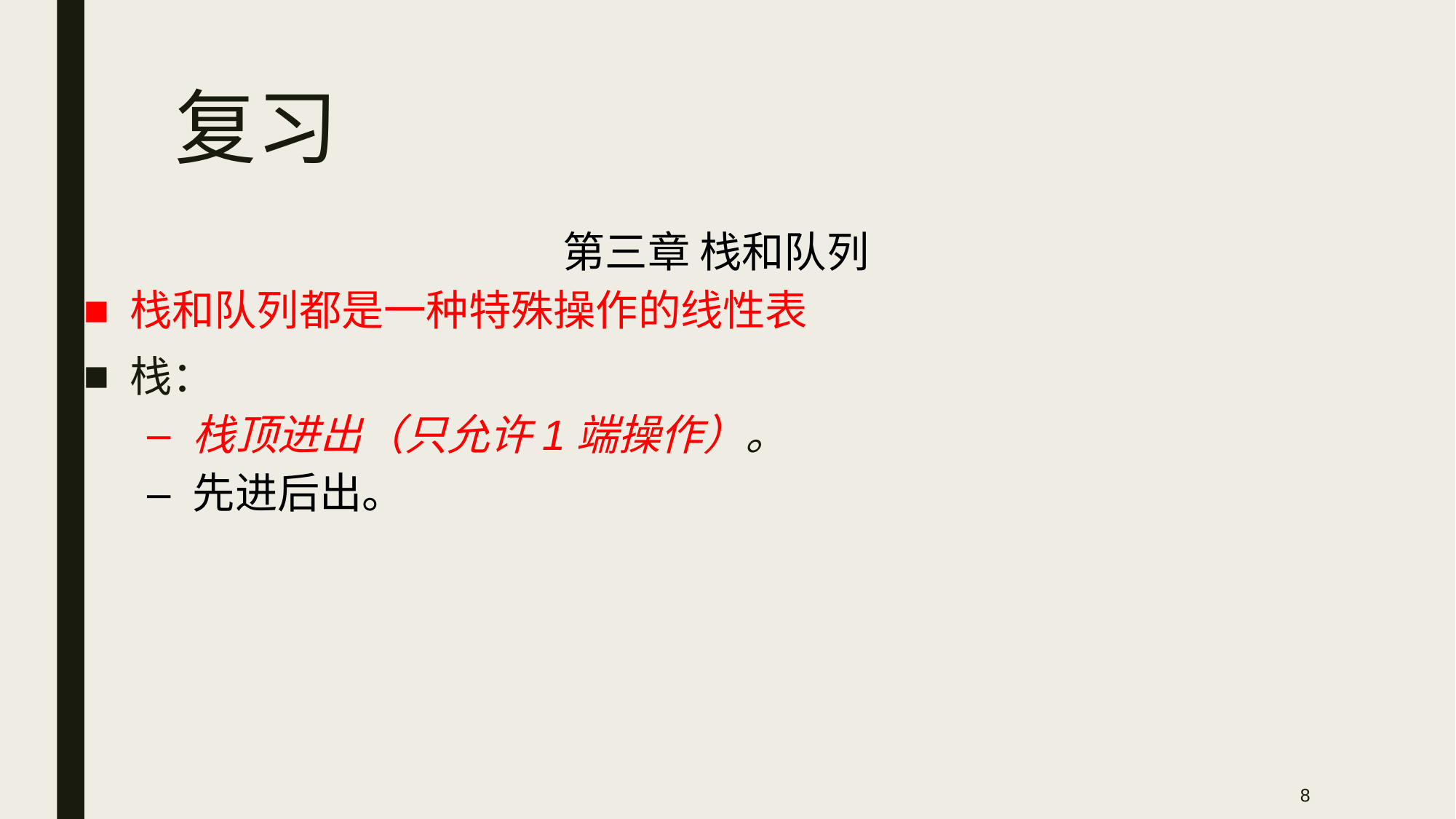

# 复习
第三章 栈和队列
栈和队列都是一种特殊操作的线性表
栈：
栈顶进出（只允许1端操作）。
先进后出。
8